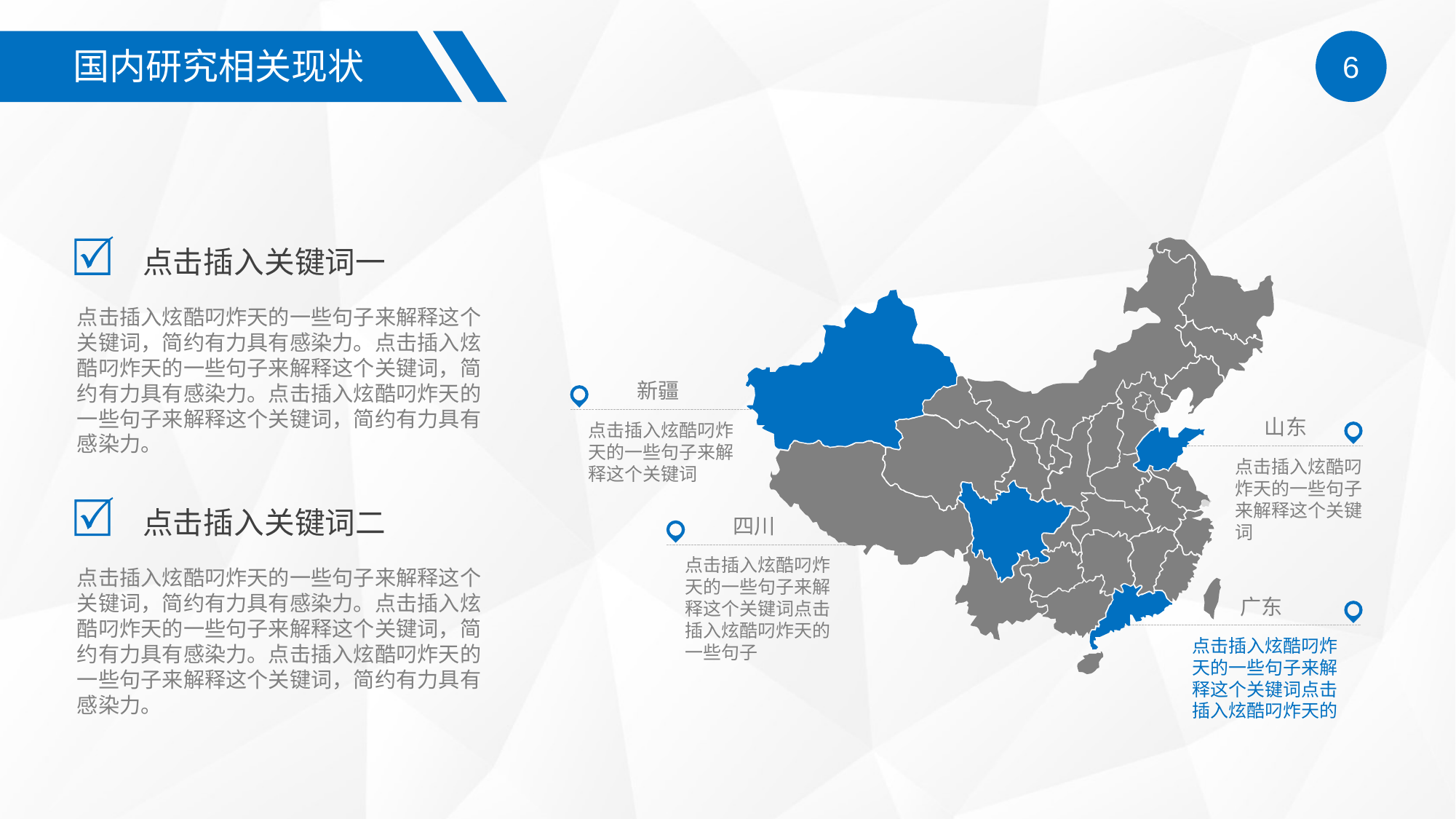

6
国内研究相关现状

点击插入关键词一

点击插入炫酷叼炸天的一些句子来解释这个关键词，简约有力具有感染力。点击插入炫酷叼炸天的一些句子来解释这个关键词，简约有力具有感染力。点击插入炫酷叼炸天的一些句子来解释这个关键词，简约有力具有感染力。
新疆

山东

点击插入炫酷叼炸天的一些句子来解释这个关键词
点击插入炫酷叼炸天的一些句子来解释这个关键词

点击插入关键词二
四川

点击插入炫酷叼炸天的一些句子来解释这个关键词点击插入炫酷叼炸天的一些句子
点击插入炫酷叼炸天的一些句子来解释这个关键词，简约有力具有感染力。点击插入炫酷叼炸天的一些句子来解释这个关键词，简约有力具有感染力。点击插入炫酷叼炸天的一些句子来解释这个关键词，简约有力具有感染力。
广东

点击插入炫酷叼炸天的一些句子来解释这个关键词点击插入炫酷叼炸天的